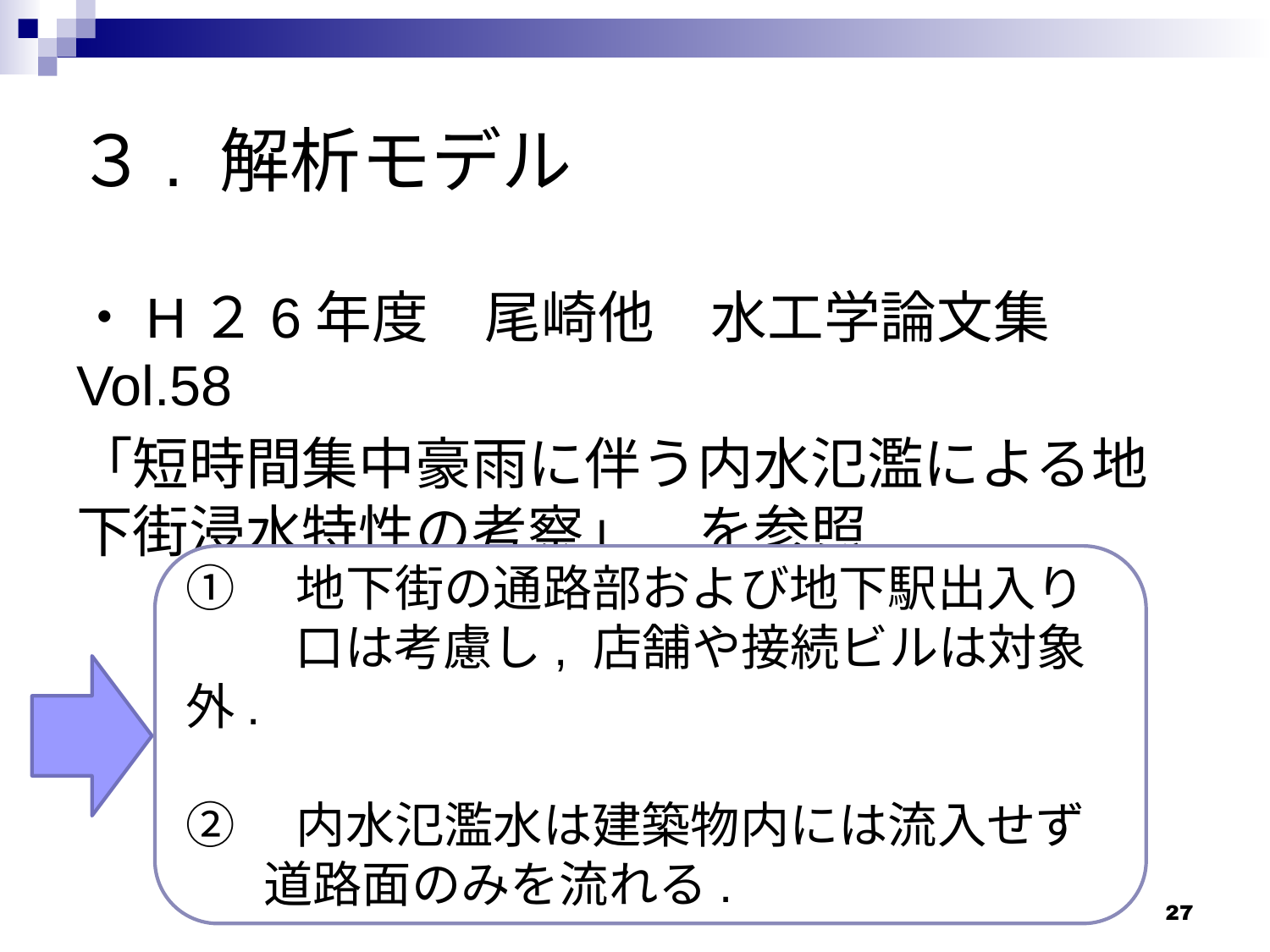

# ３. 解析モデル
・H２6年度　尾崎他　水工学論文集　Vol.58
「短時間集中豪雨に伴う内水氾濫による地下街浸水特性の考察」　を参照

①　地下街の通路部および地下駅出入り
　　 口は考慮し, 店舗や接続ビルは対象外.

②　内水氾濫水は建築物内には流入せず
      道路面のみを流れる.

27